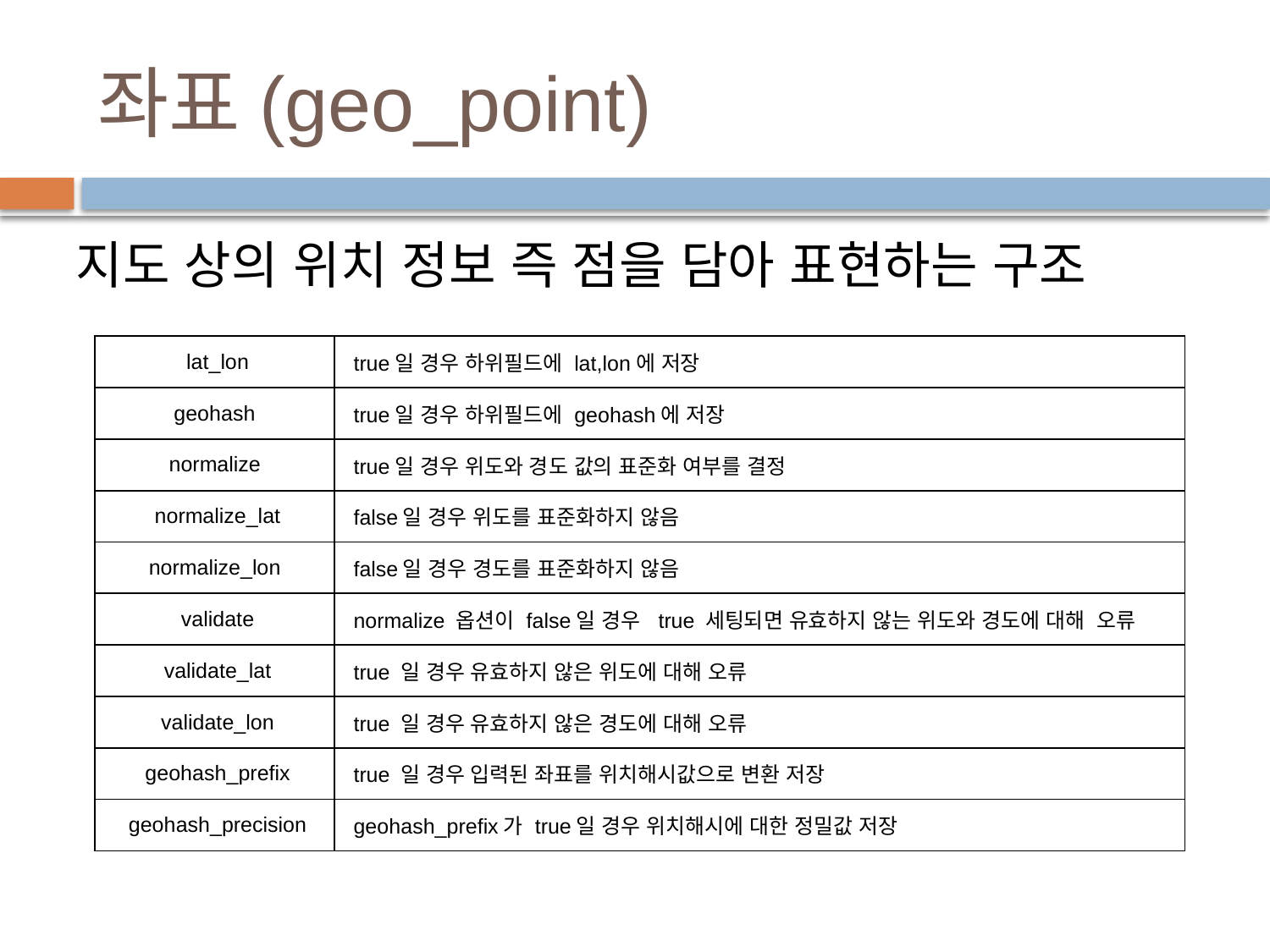

# 좌표(geo_point)
지도 상의 위치 정보 즉 점을 담아 표현하는 구조
| lat\_lon | true일 경우 하위필드에 lat,lon에 저장 |
| --- | --- |
| geohash | true일 경우 하위필드에 geohash에 저장 |
| normalize | true일 경우 위도와 경도 값의 표준화 여부를 결정 |
| normalize\_lat | false일 경우 위도를 표준화하지 않음 |
| normalize\_lon | false일 경우 경도를 표준화하지 않음 |
| validate | normalize 옵션이 false일 경우 true 세팅되면 유효하지 않는 위도와 경도에 대해 오류 |
| validate\_lat | true 일 경우 유효하지 않은 위도에 대해 오류 |
| validate\_lon | true 일 경우 유효하지 않은 경도에 대해 오류 |
| geohash\_prefix | true 일 경우 입력된 좌표를 위치해시값으로 변환 저장 |
| geohash\_precision | geohash\_prefix가 true일 경우 위치해시에 대한 정밀값 저장 |